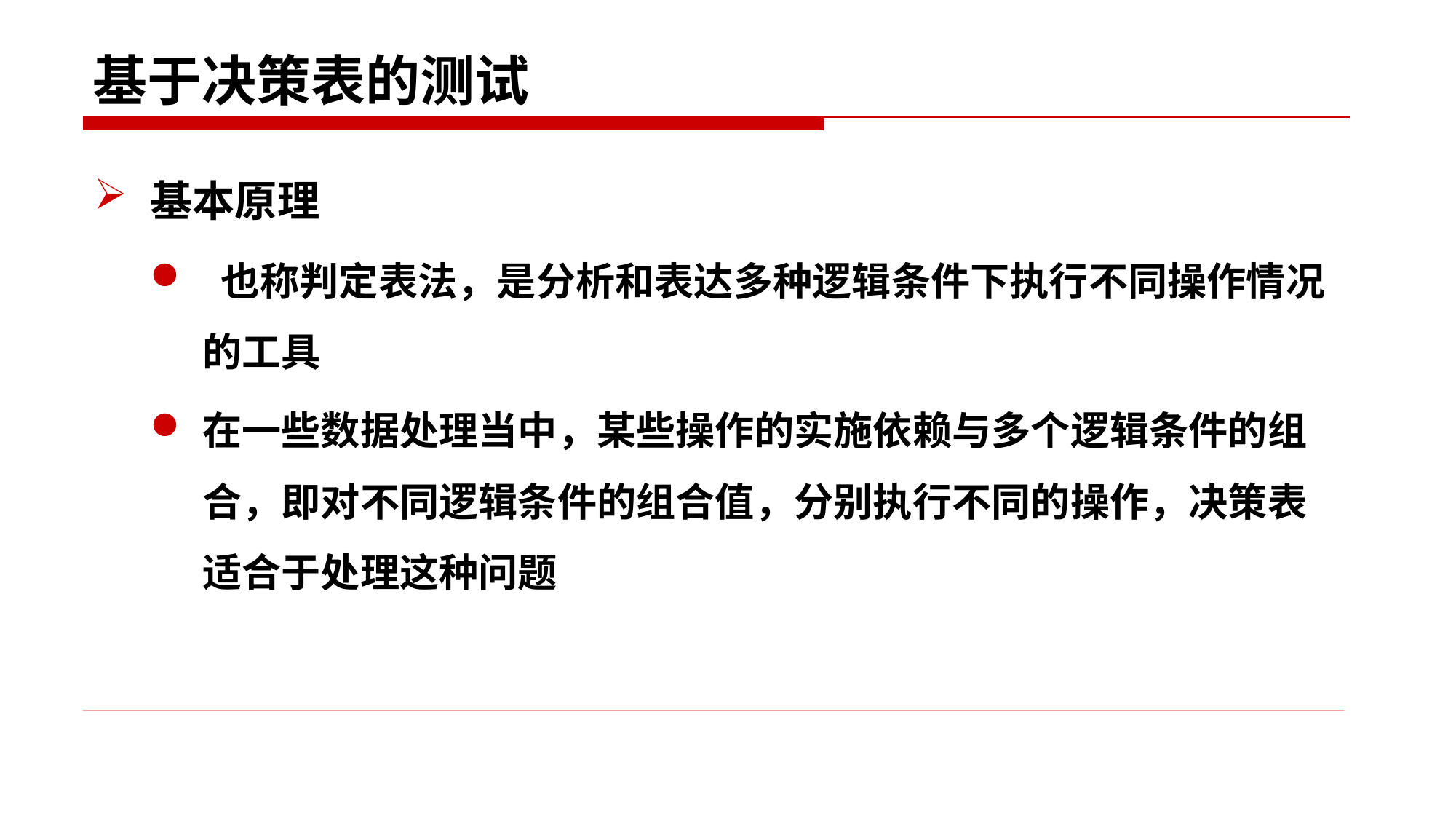

# 基于决策表的测试
基本原理
 也称判定表法，是分析和表达多种逻辑条件下执行不同操作情况的工具
在一些数据处理当中，某些操作的实施依赖与多个逻辑条件的组合，即对不同逻辑条件的组合值，分别执行不同的操作，决策表适合于处理这种问题